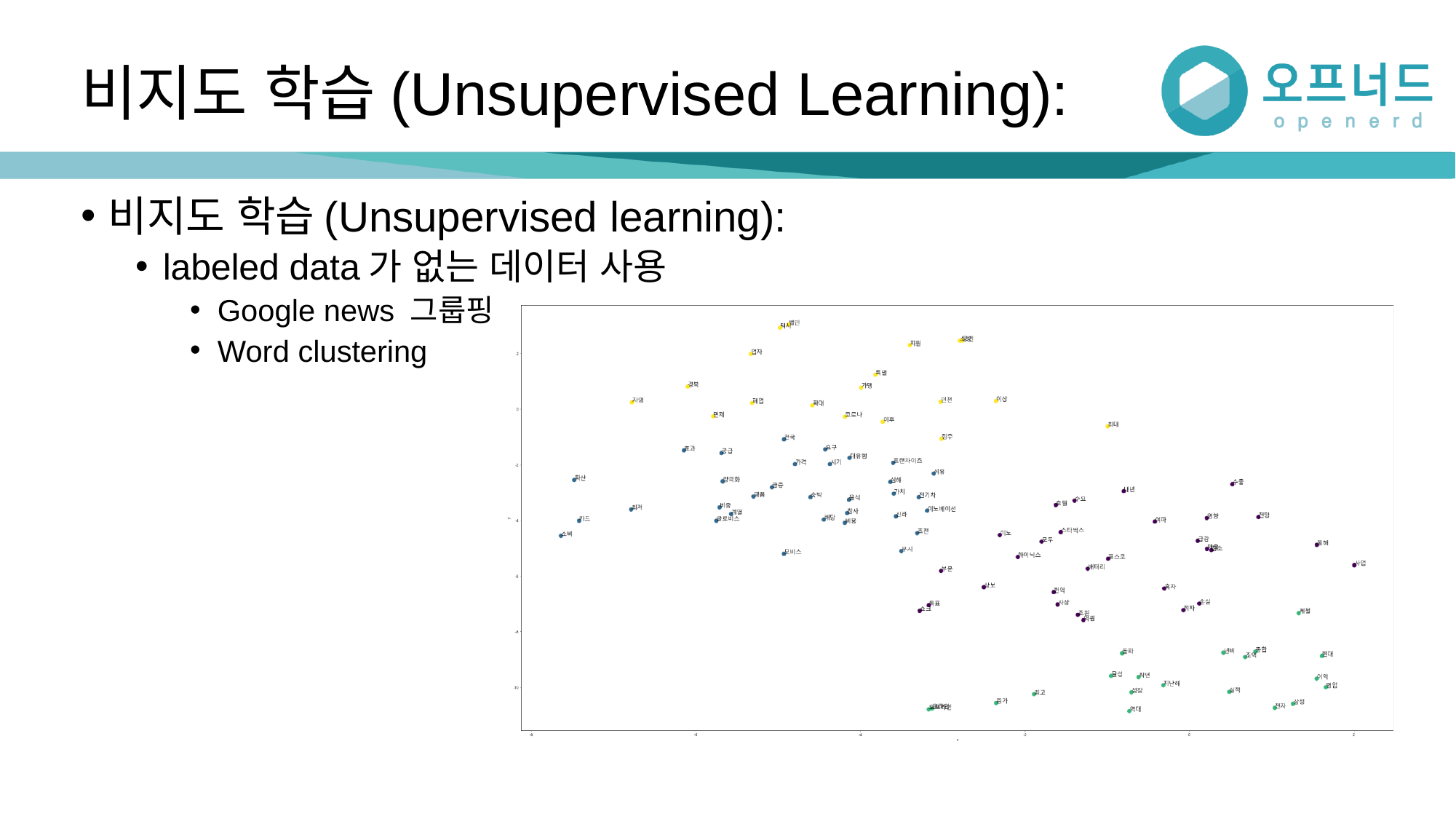

# 비지도 학습(Unsupervised Learning):
비지도 학습(Unsupervised learning):
labeled data가 없는 데이터 사용
Google news 그룹핑
Word clustering